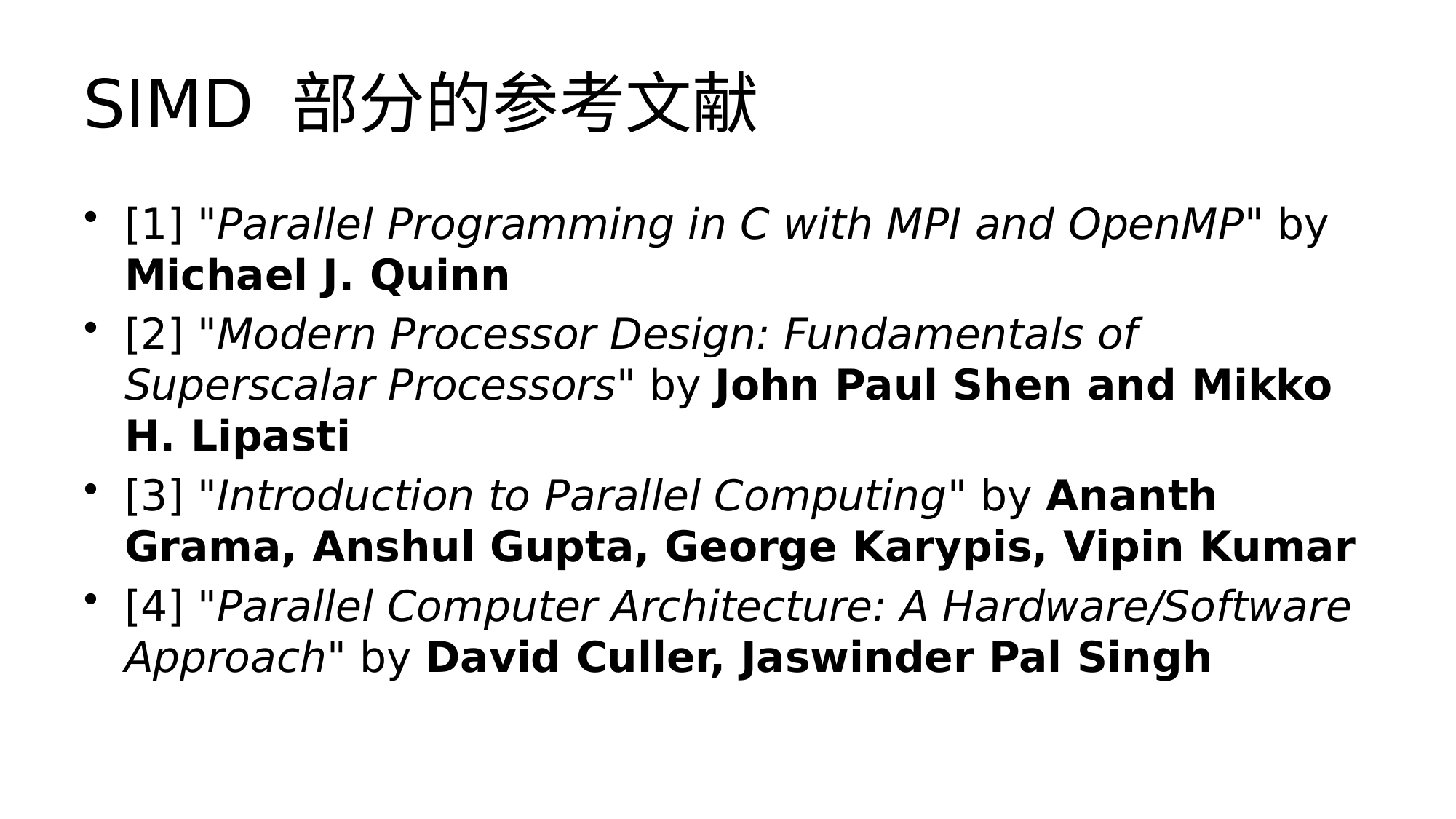

# SIMD 部分的参考文献
[1] "Parallel Programming in C with MPI and OpenMP" by Michael J. Quinn
[2] "Modern Processor Design: Fundamentals of Superscalar Processors" by John Paul Shen and Mikko H. Lipasti
[3] "Introduction to Parallel Computing" by Ananth Grama, Anshul Gupta, George Karypis, Vipin Kumar
[4] "Parallel Computer Architecture: A Hardware/Software Approach" by David Culler, Jaswinder Pal Singh

22